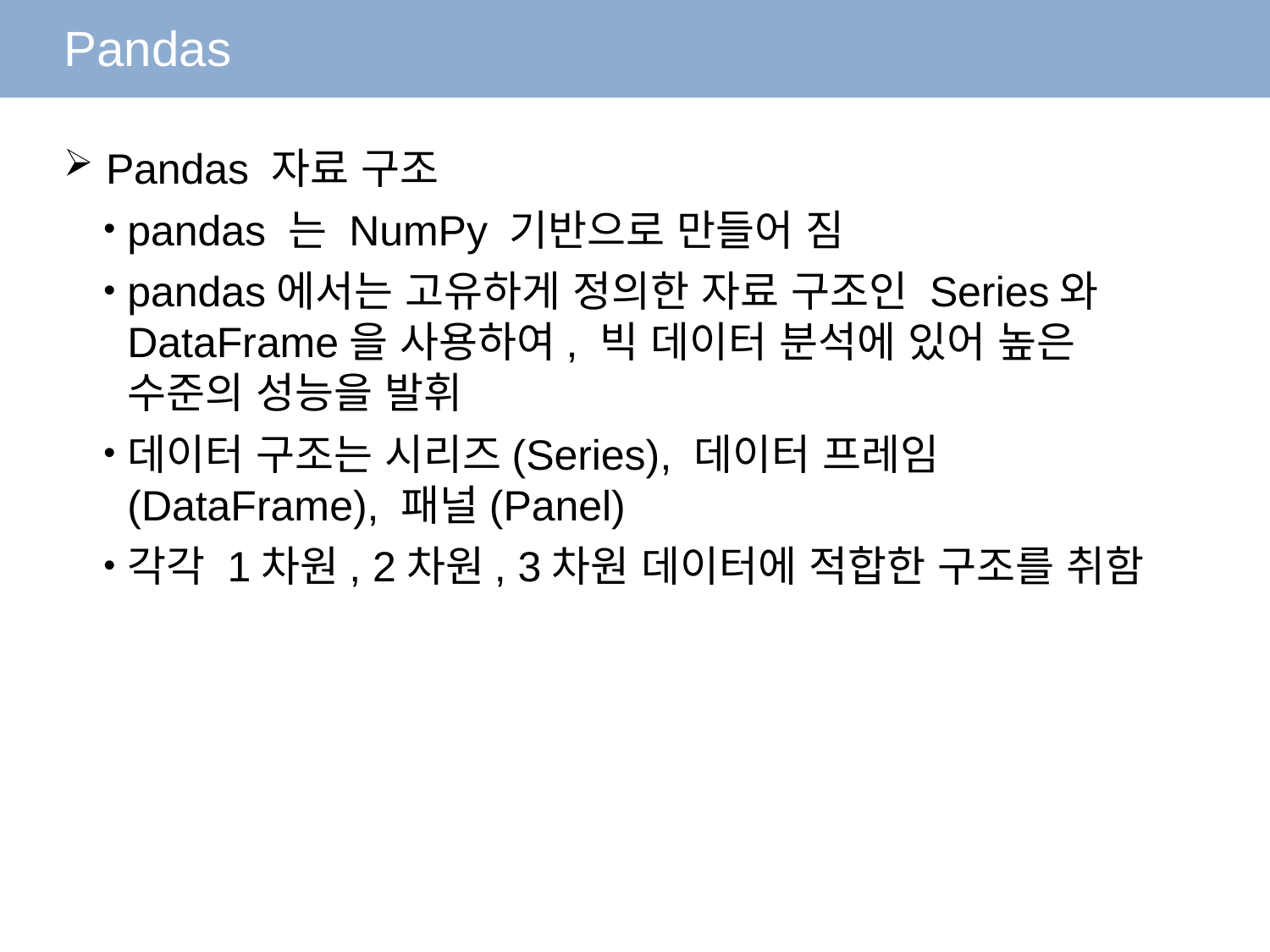

# Pandas
 Pandas 자료 구조
pandas 는 NumPy 기반으로 만들어 짐
pandas에서는 고유하게 정의한 자료 구조인 Series와 DataFrame을 사용하여, 빅 데이터 분석에 있어 높은 수준의 성능을 발휘
데이터 구조는 시리즈(Series), 데이터 프레임(DataFrame), 패널(Panel)
각각 1차원, 2차원, 3차원 데이터에 적합한 구조를 취함